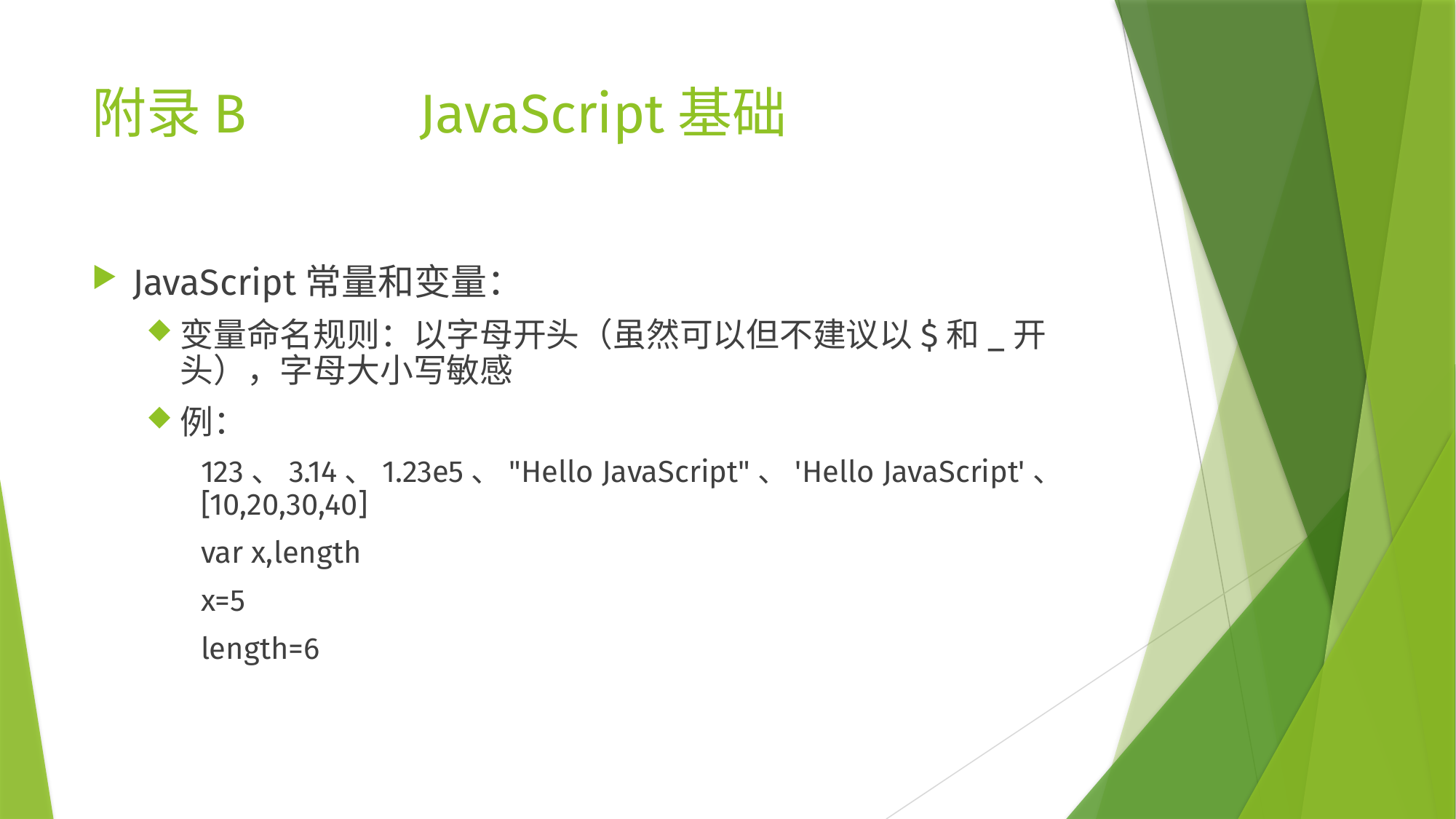

# 附录B		JavaScript基础
JavaScript常量和变量：
变量命名规则：以字母开头（虽然可以但不建议以$和_开头），字母大小写敏感
例：
123、3.14、1.23e5、"Hello JavaScript"、'Hello JavaScript'、[10,20,30,40]
var x,length
x=5
length=6